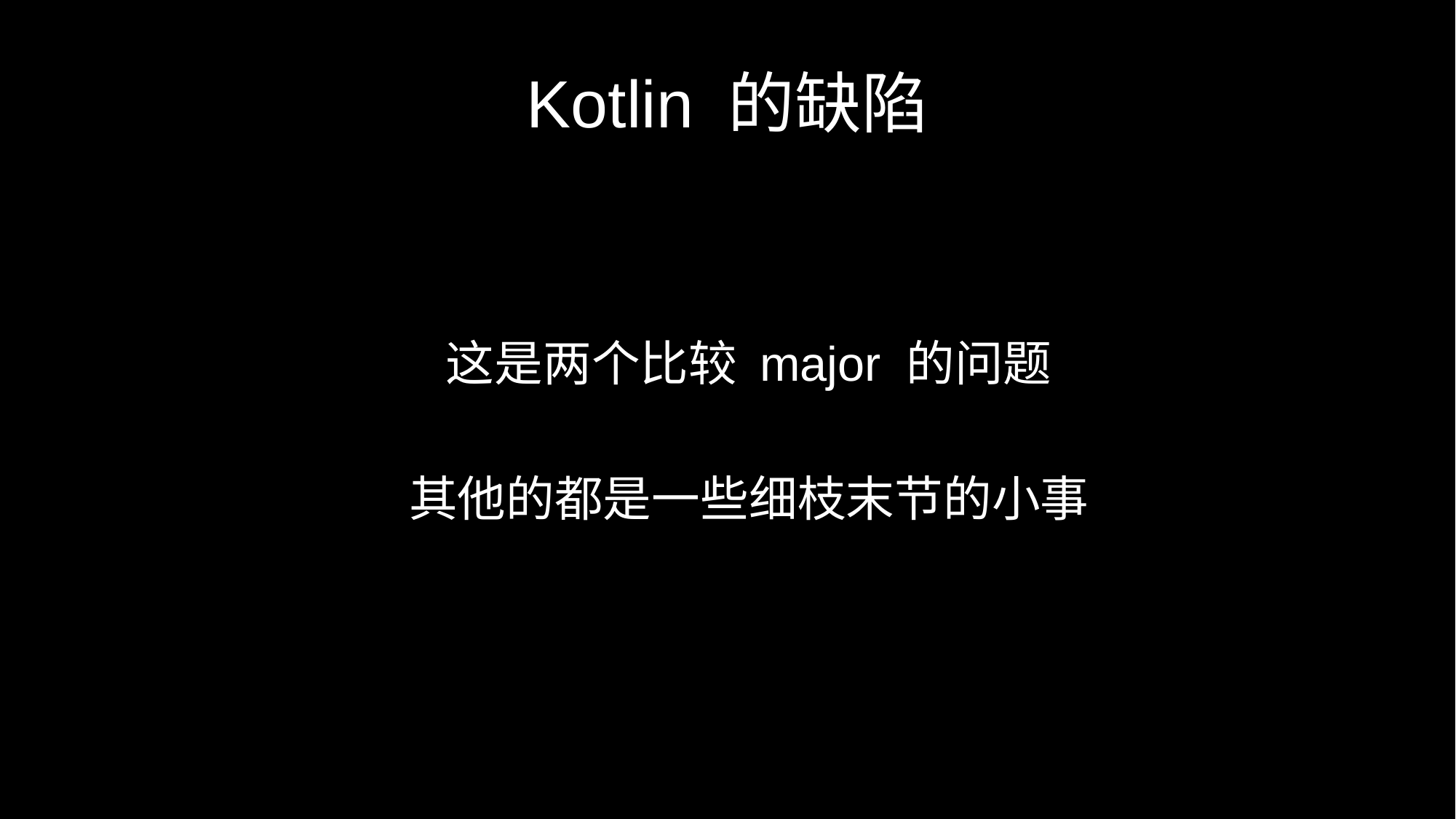

# Kotlin 的缺陷
这是两个比较 major 的问题

其他的都是一些细枝末节的小事